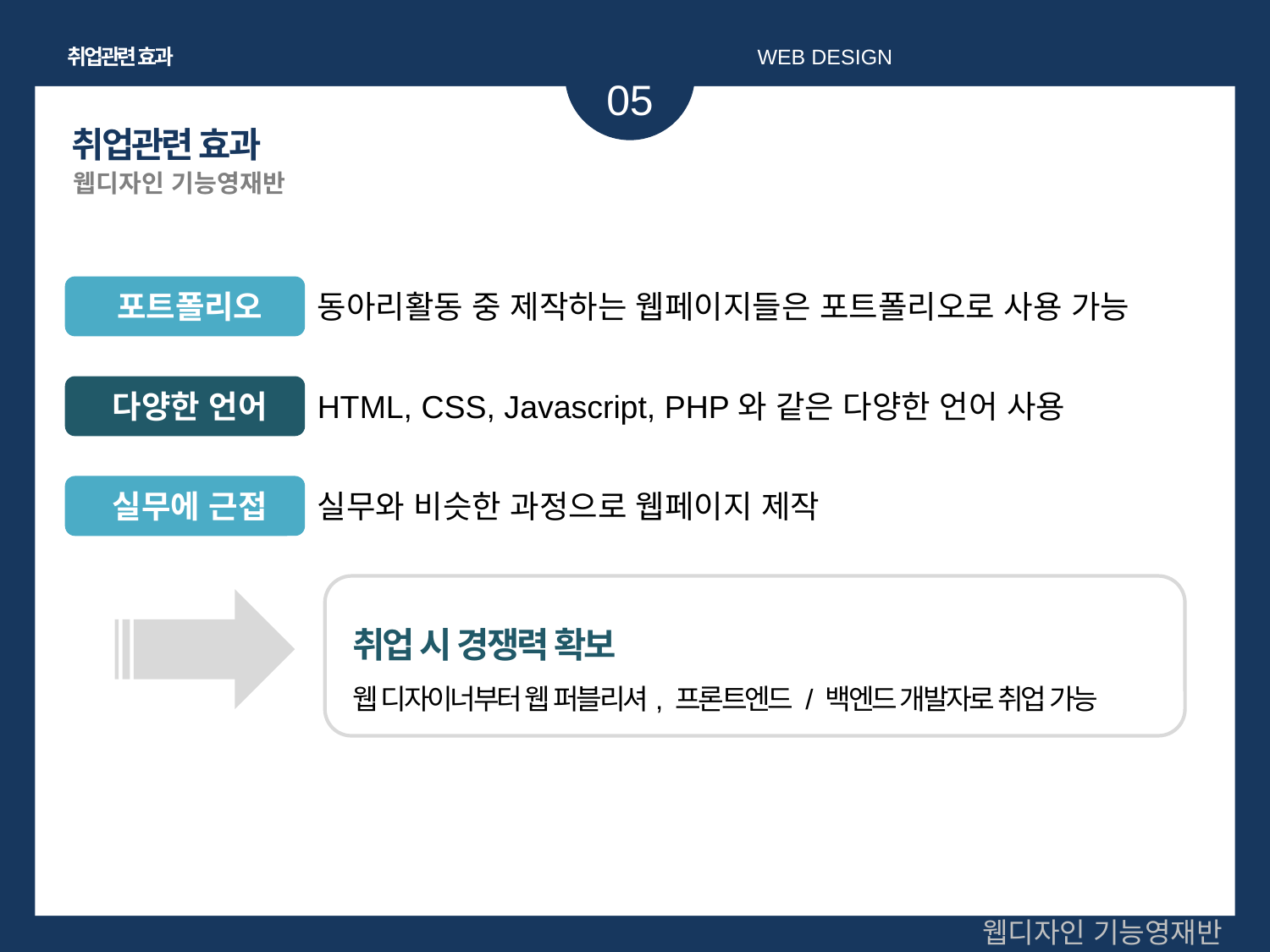

취업관련 효과
WEB DESIGN
05

취업관련 효과
웹디자인 기능영재반

포트폴리오
동아리활동 중 제작하는 웹페이지들은 포트폴리오로 사용 가능

다양한 언어
HTML, CSS, Javascript, PHP와 같은 다양한 언어 사용

실무에 근접
실무와 비슷한 과정으로 웹페이지 제작

취업 시 경쟁력 확보
웹 디자이너부터 웹 퍼블리셔, 프론트엔드 / 백엔드 개발자로 취업 가능
웹디자인 기능영재반